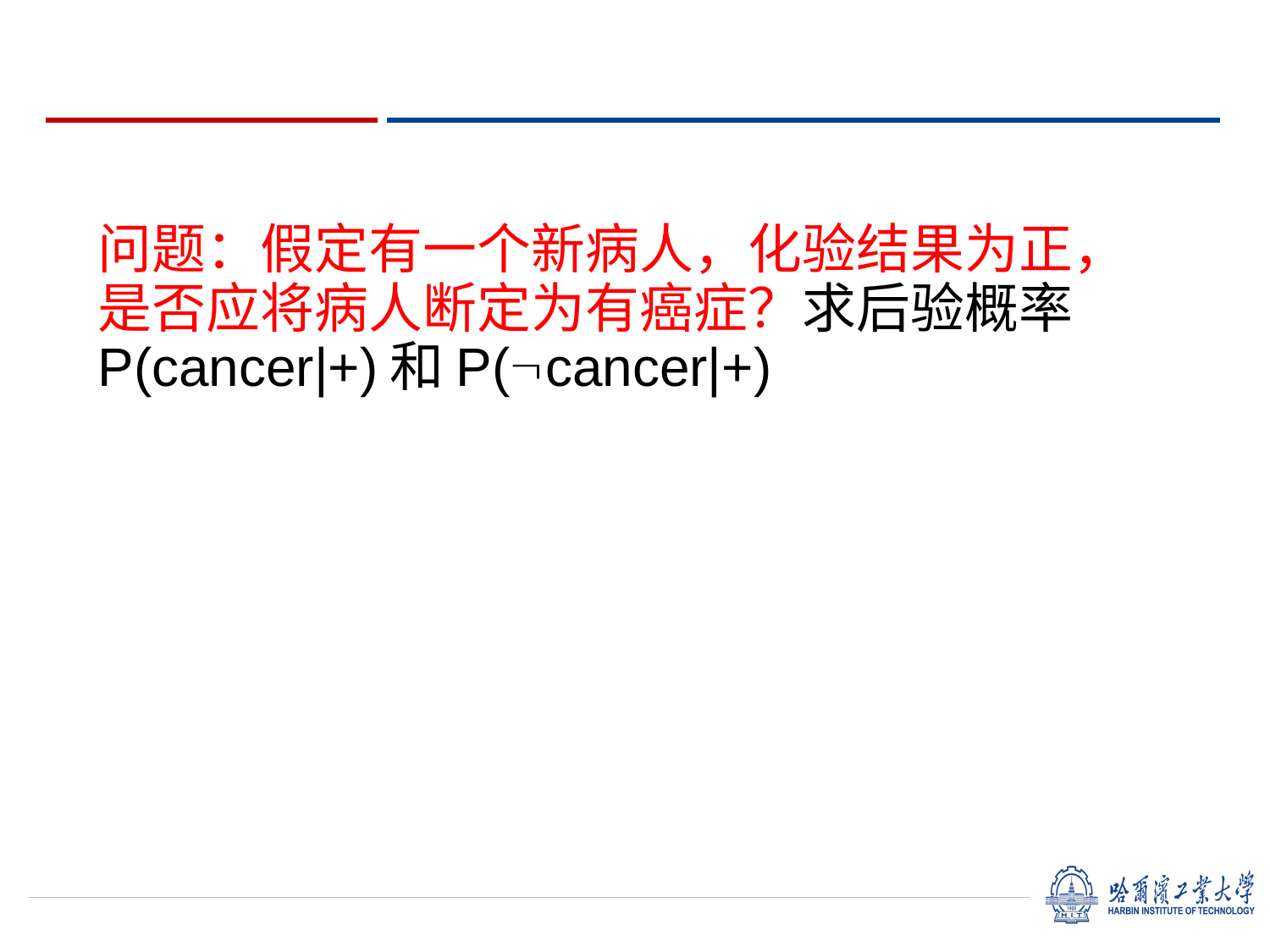

问题：假定有一个新病人，化验结果为正，是否应将病人断定为有癌症？求后验概率P(cancer|+)和P(¬cancer|+)